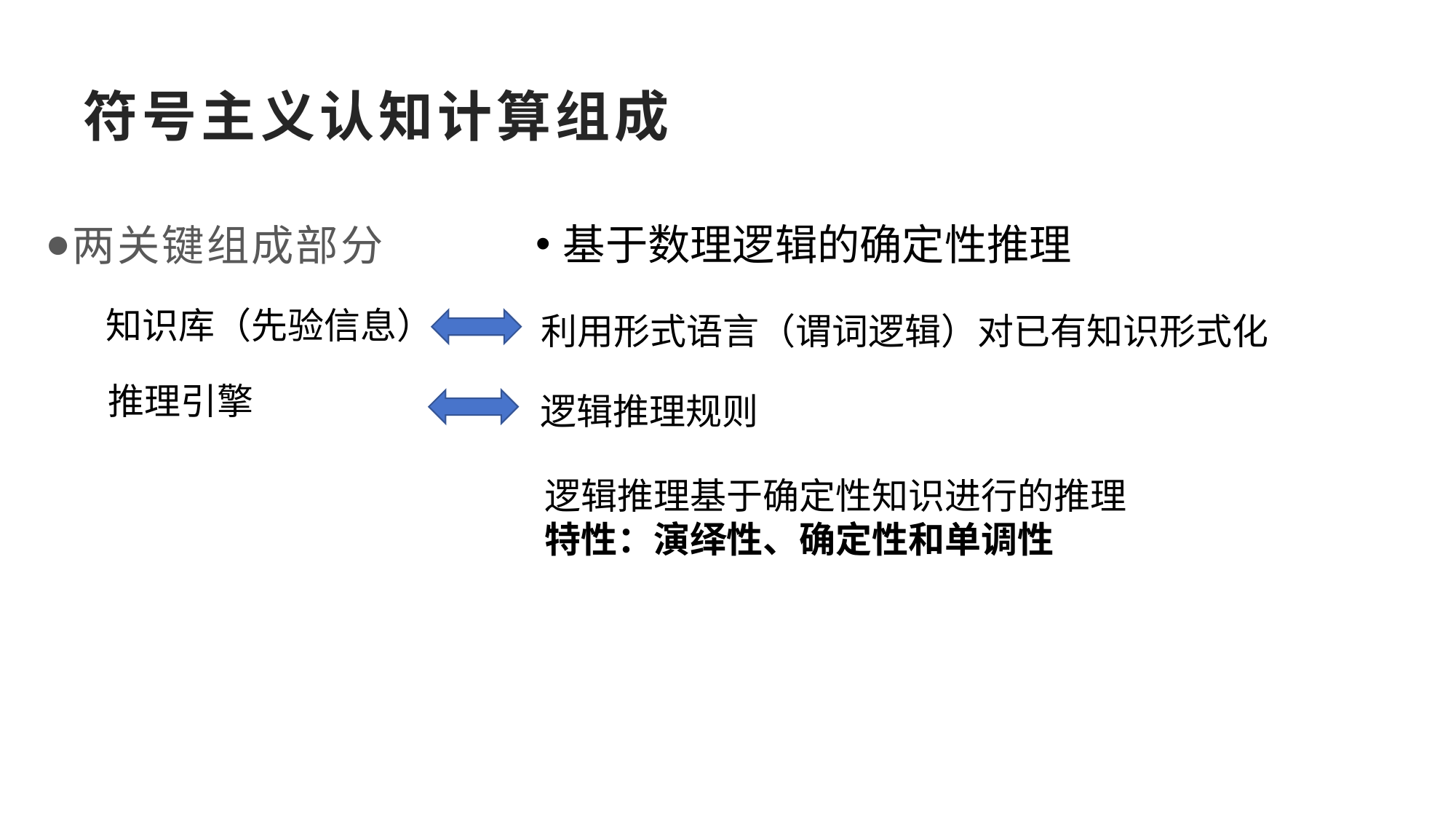

# 符号主义认知计算组成
两关键组成部分
基于数理逻辑的确定性推理
知识库（先验信息）
利用形式语言（谓词逻辑）对已有知识形式化

推理引擎
逻辑推理规则

逻辑推理基于确定性知识进行的推理
特性：演绎性、确定性和单调性